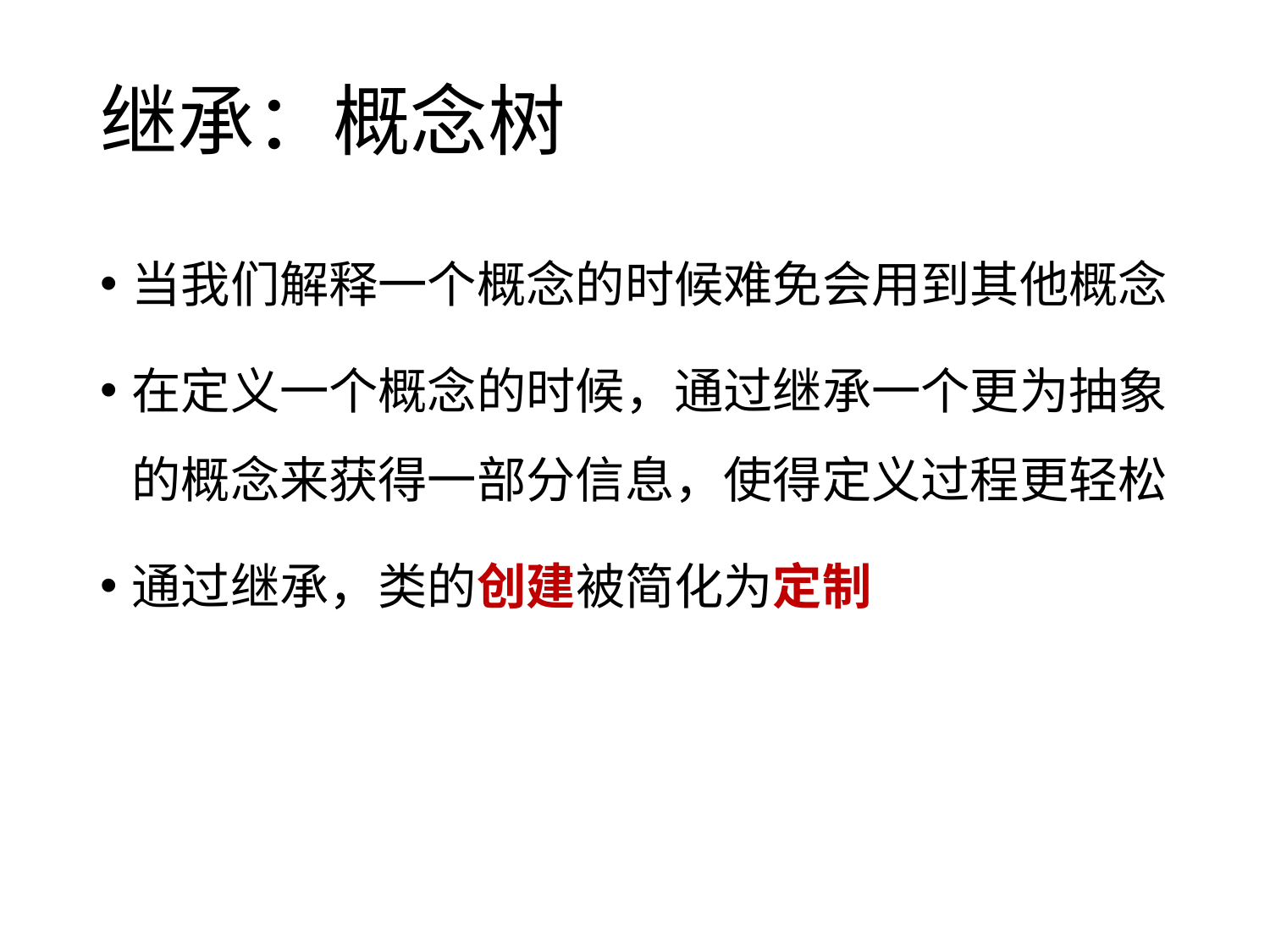

# 继承：概念树
当我们解释一个概念的时候难免会用到其他概念
在定义一个概念的时候，通过继承一个更为抽象的概念来获得一部分信息，使得定义过程更轻松
通过继承，类的创建被简化为定制